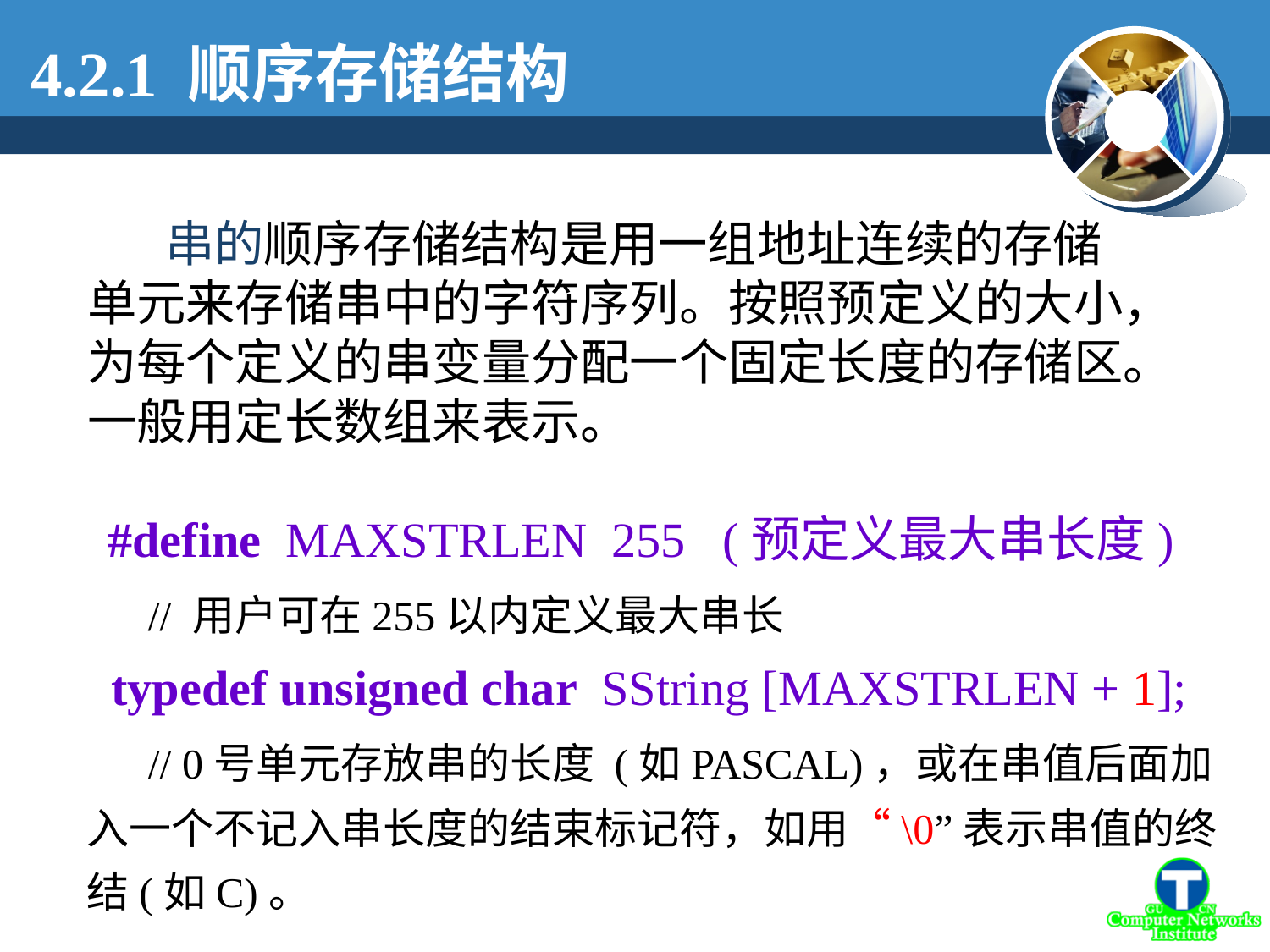

4.2.1 顺序存储结构
      串的顺序存储结构是用一组地址连续的存储 单元来存储串中的字符序列。按照预定义的大小，为每个定义的串变量分配一个固定长度的存储区。一般用定长数组来表示。
  #define  MAXSTRLEN  255   (预定义最大串长度)
     // 用户可在255以内定义最大串长
  typedef unsigned char  SString [MAXSTRLEN + 1];
     // 0号单元存放串的长度 (如PASCAL)，或在串值后面加入一个不记入串长度的结束标记符，如用“\0”表示串值的终结(如C)。